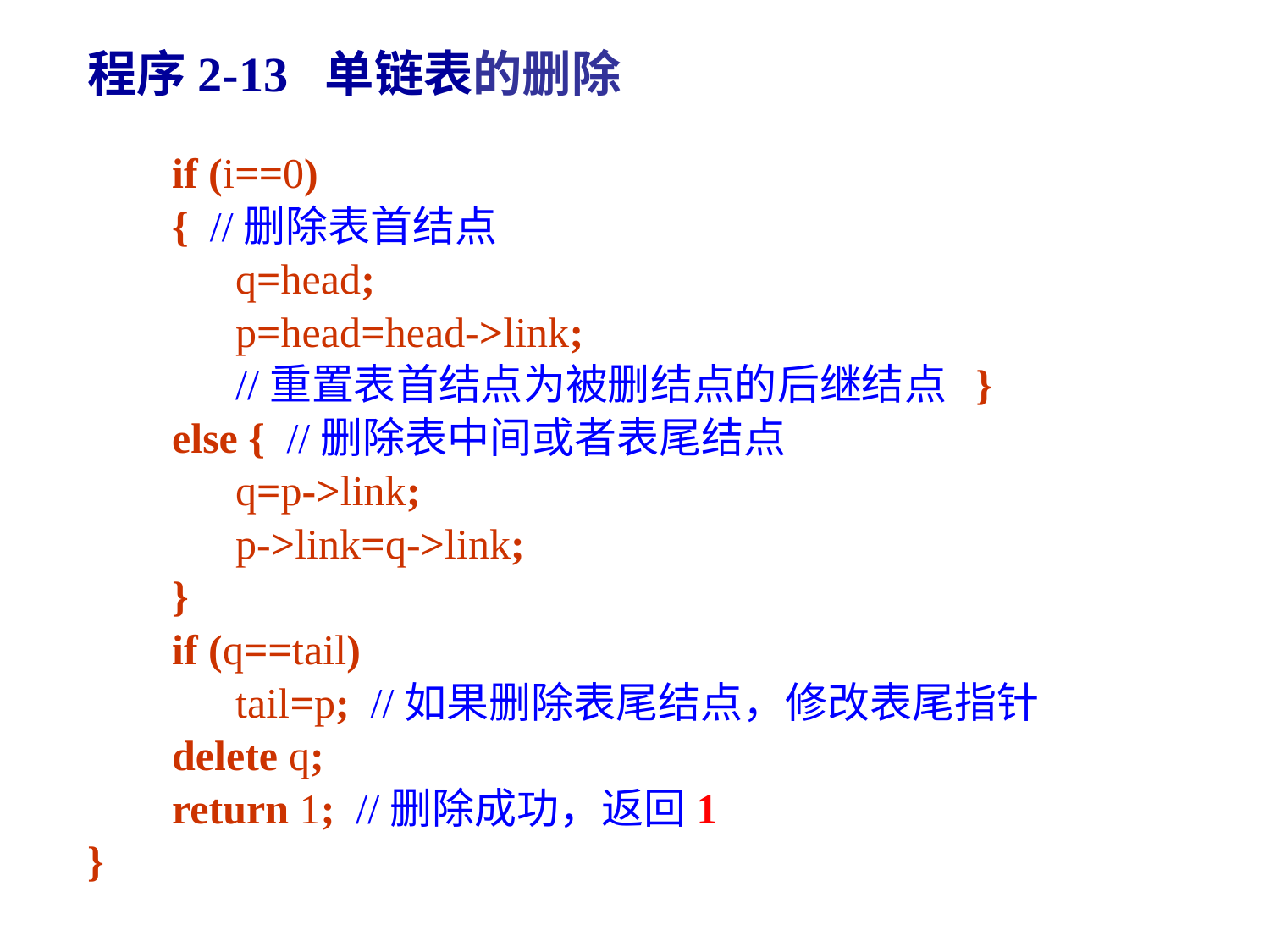

程序2-13  单链表的删除

        if (i==0)
        {  //删除表首结点
	  q=head;
	  p=head=head->link;
              //重置表首结点为被删结点的后继结点  }
        else {  //删除表中间或者表尾结点
	  q=p->link;
	  p->link=q->link;
        }
        if (q==tail)
	  tail=p;  //如果删除表尾结点，修改表尾指针
        delete q;
        return 1;  //删除成功，返回1
}
100